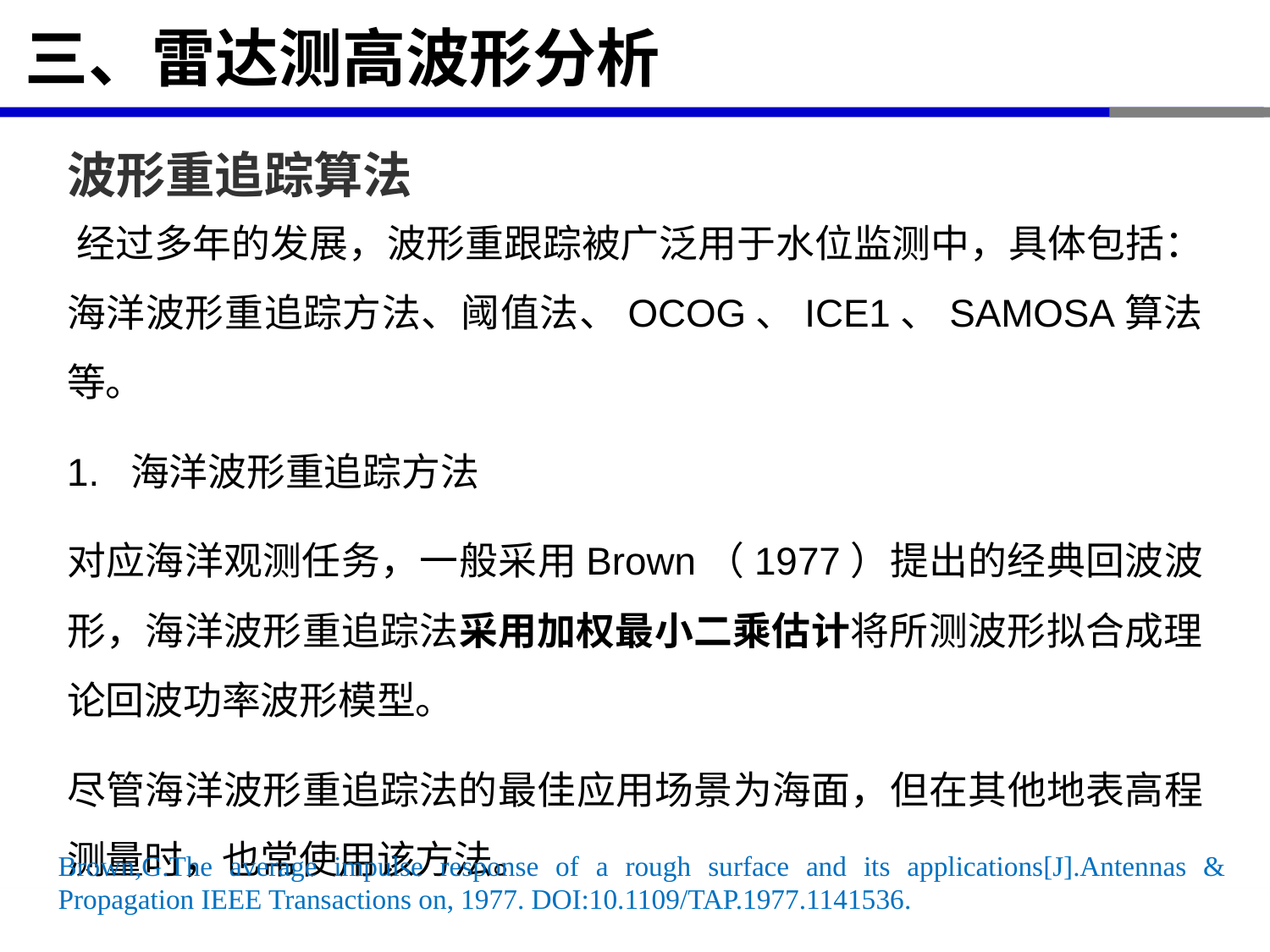

# 三、雷达测高波形分析
波形重追踪算法
﻿经过多年的发展，波形重跟踪被广泛用于水位监测中，具体包括：海洋波形重追踪方法、阈值法、OCOG、ICE1、SAMOSA算法等。
海洋波形重追踪方法
对应海洋观测任务，一般采用Brown（1977）提出的经典回波波形，海洋波形重追踪法采用加权最小二乘估计将所测波形拟合成理论回波功率波形模型。
尽管海洋波形重追踪法的最佳应用场景为海面，但在其他地表高程测量时，也常使用该方法。
Brown,G.The average impulse response of a rough surface and its applications[J].Antennas & Propagation IEEE Transactions on, 1977. DOI:10.1109/TAP.1977.1141536.